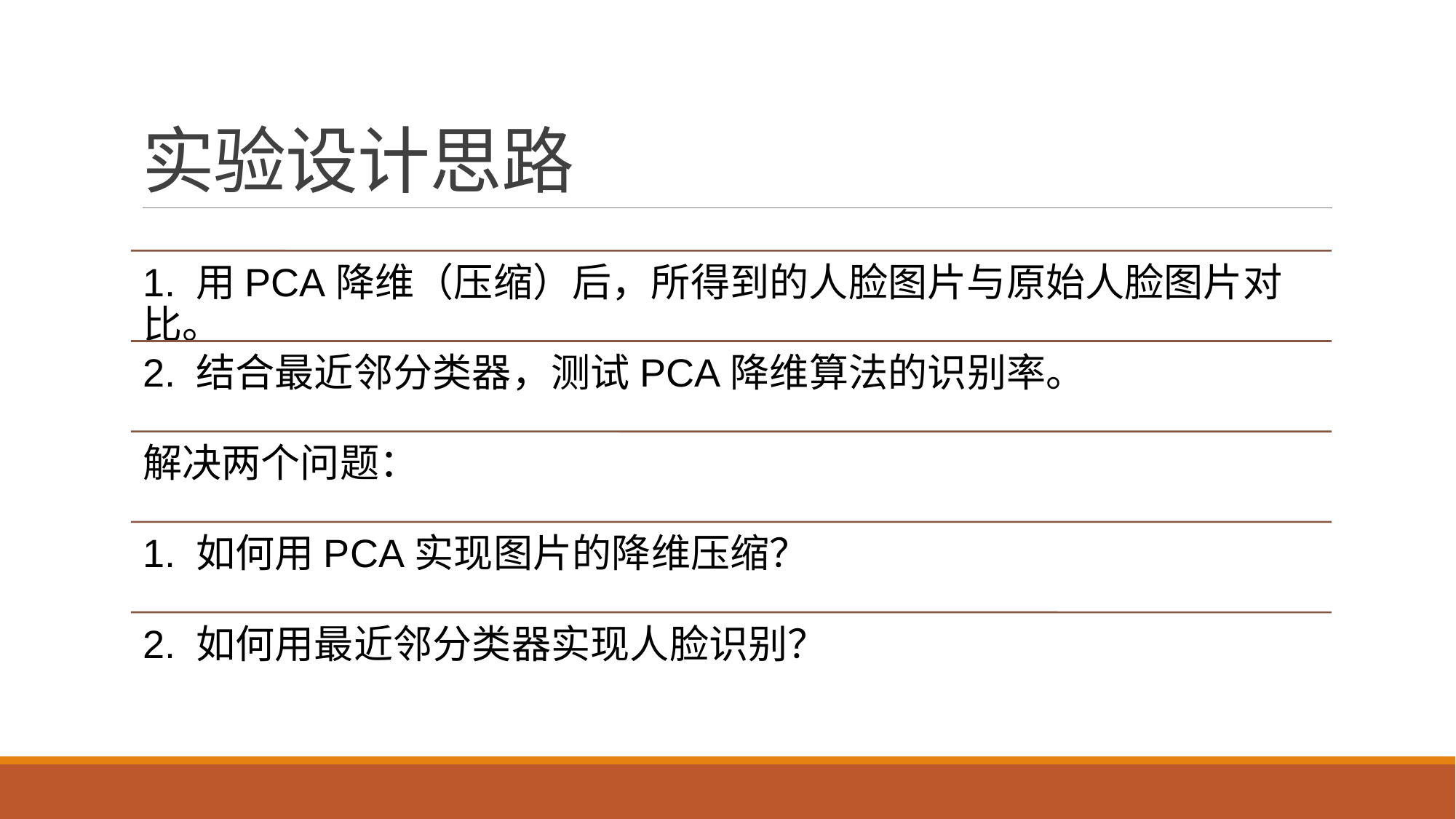

# 实验设计思路
1. 用PCA降维（压缩）后，所得到的人脸图片与原始人脸图片对比。
2. 结合最近邻分类器，测试PCA降维算法的识别率。
解决两个问题：
1. 如何用PCA实现图片的降维压缩？
2. 如何用最近邻分类器实现人脸识别？